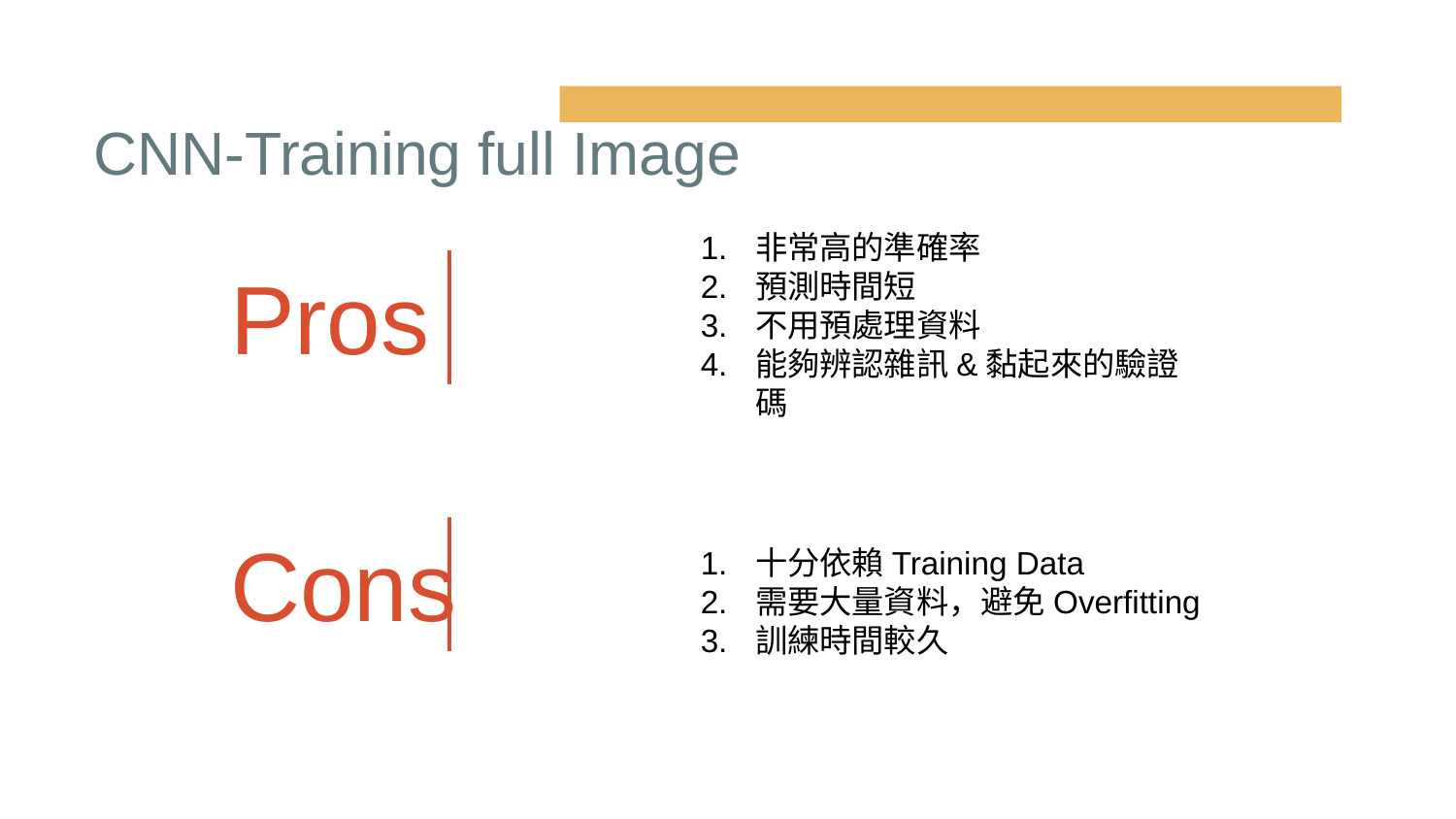

# CNN-Training full Image
非常高的準確率
預測時間短
不用預處理資料
能夠辨認雜訊&黏起來的驗證碼

Pros

Cons
十分依賴Training Data
需要大量資料，避免Overfitting
訓練時間較久